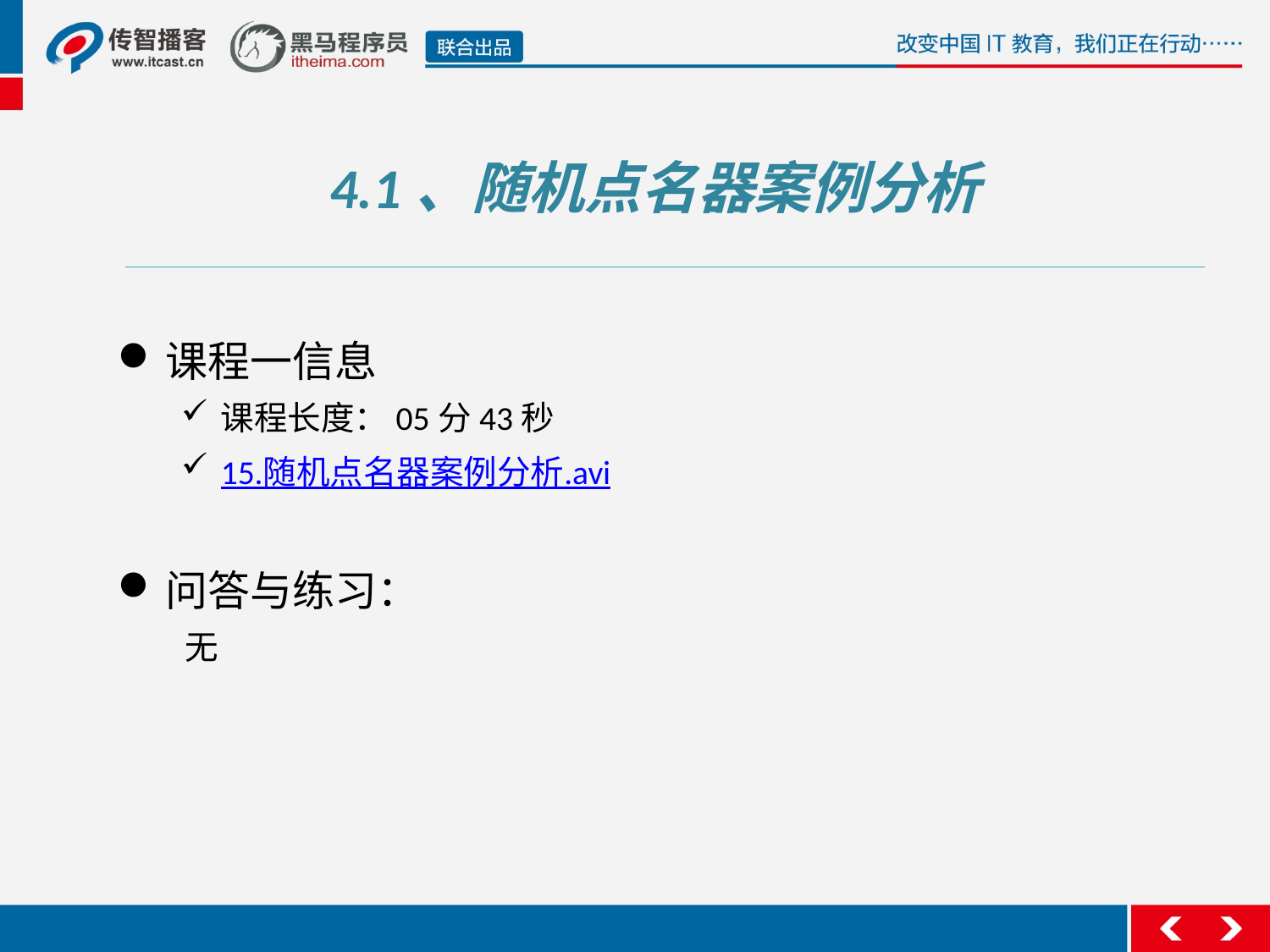

4.1、随机点名器案例分析

课程一信息
课程长度：05分43秒
15.随机点名器案例分析.avi

问答与练习：
        无